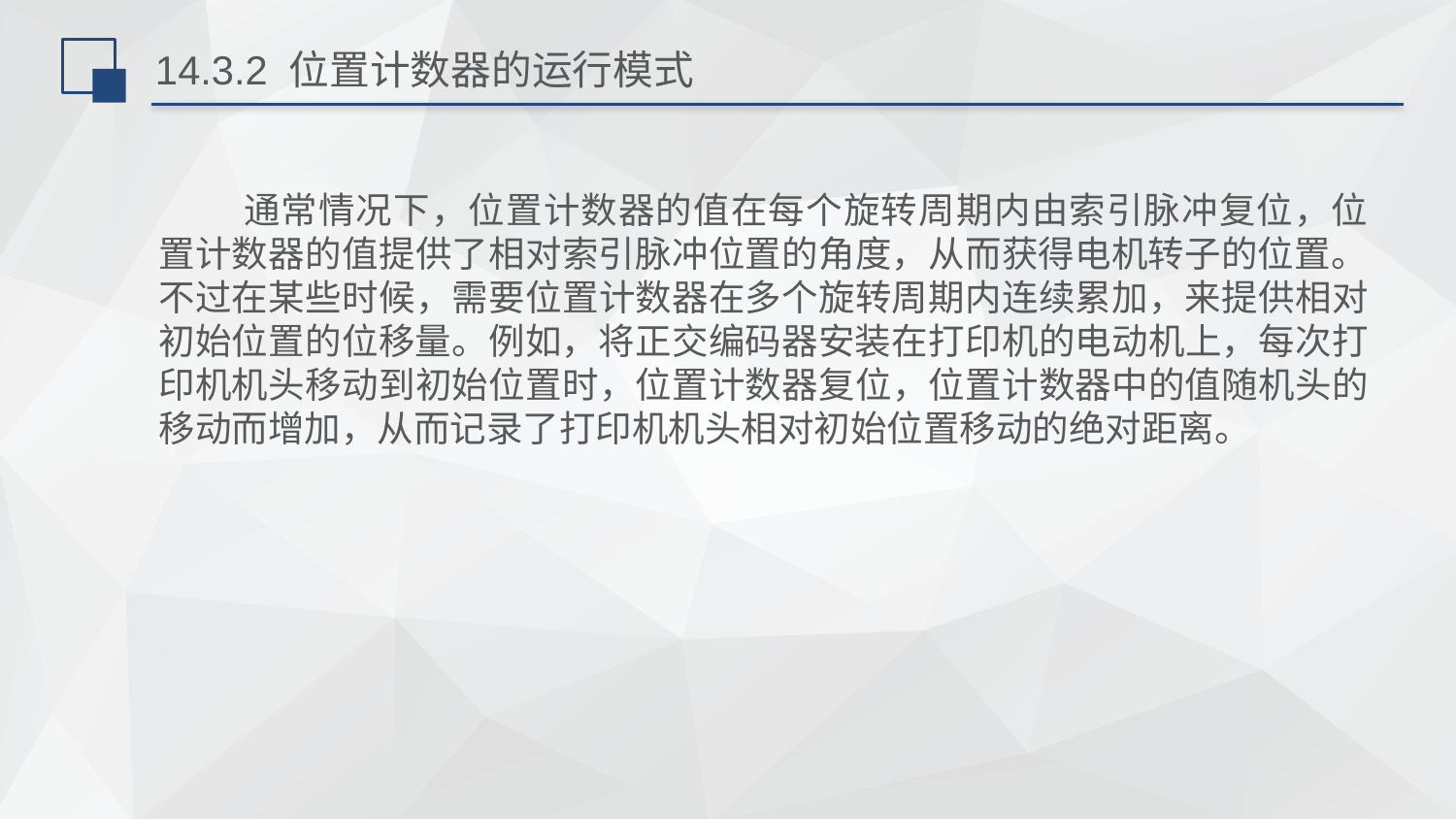

# 14.3.2 位置计数器的运行模式
通常情况下，位置计数器的值在每个旋转周期内由索引脉冲复位，位置计数器的值提供了相对索引脉冲位置的角度，从而获得电机转子的位置。不过在某些时候，需要位置计数器在多个旋转周期内连续累加，来提供相对初始位置的位移量。例如，将正交编码器安装在打印机的电动机上，每次打印机机头移动到初始位置时，位置计数器复位，位置计数器中的值随机头的移动而增加，从而记录了打印机机头相对初始位置移动的绝对距离。